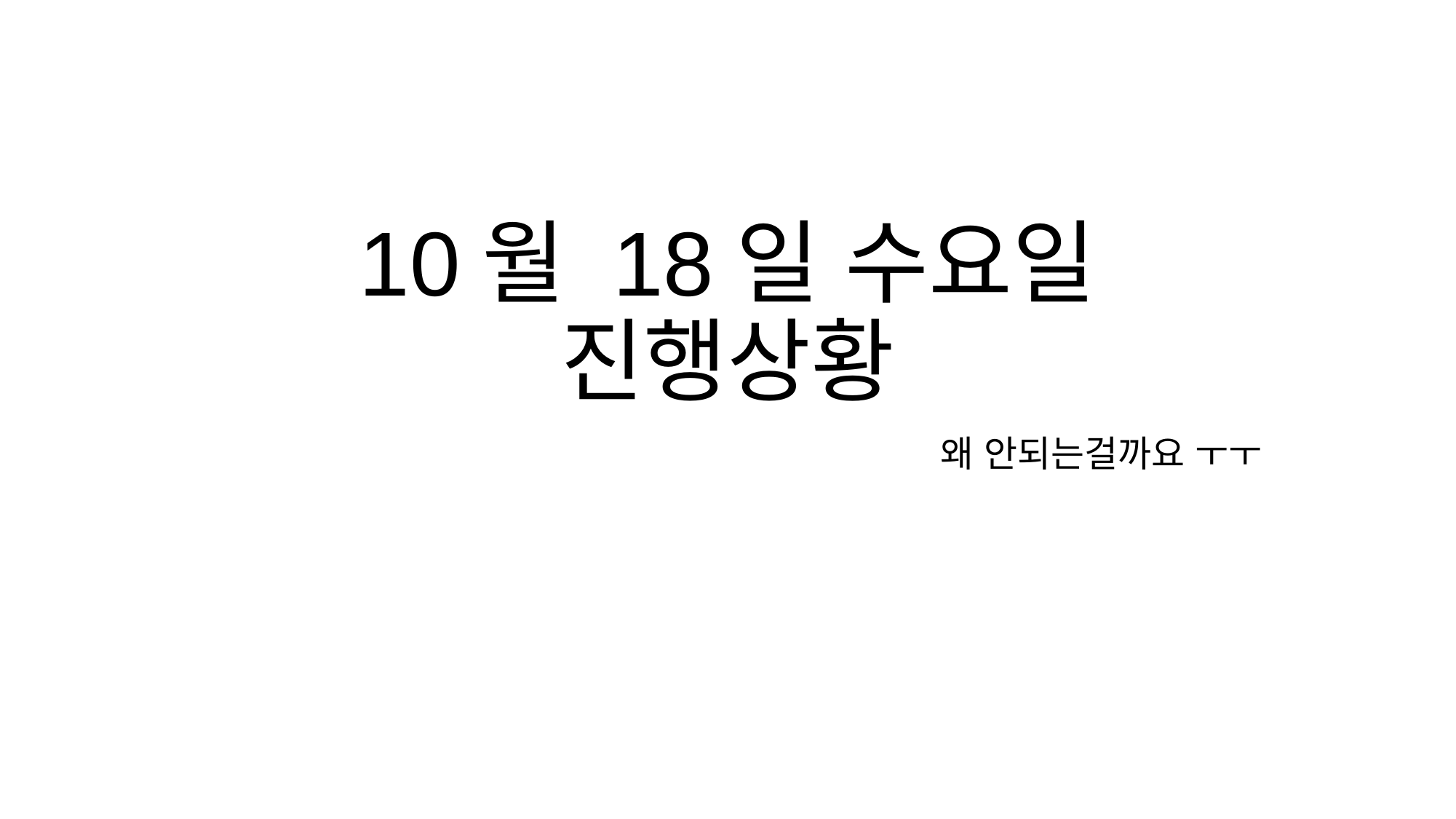

# 10월 18일 수요일 진행상황
왜 안되는걸까요 ㅜㅜ